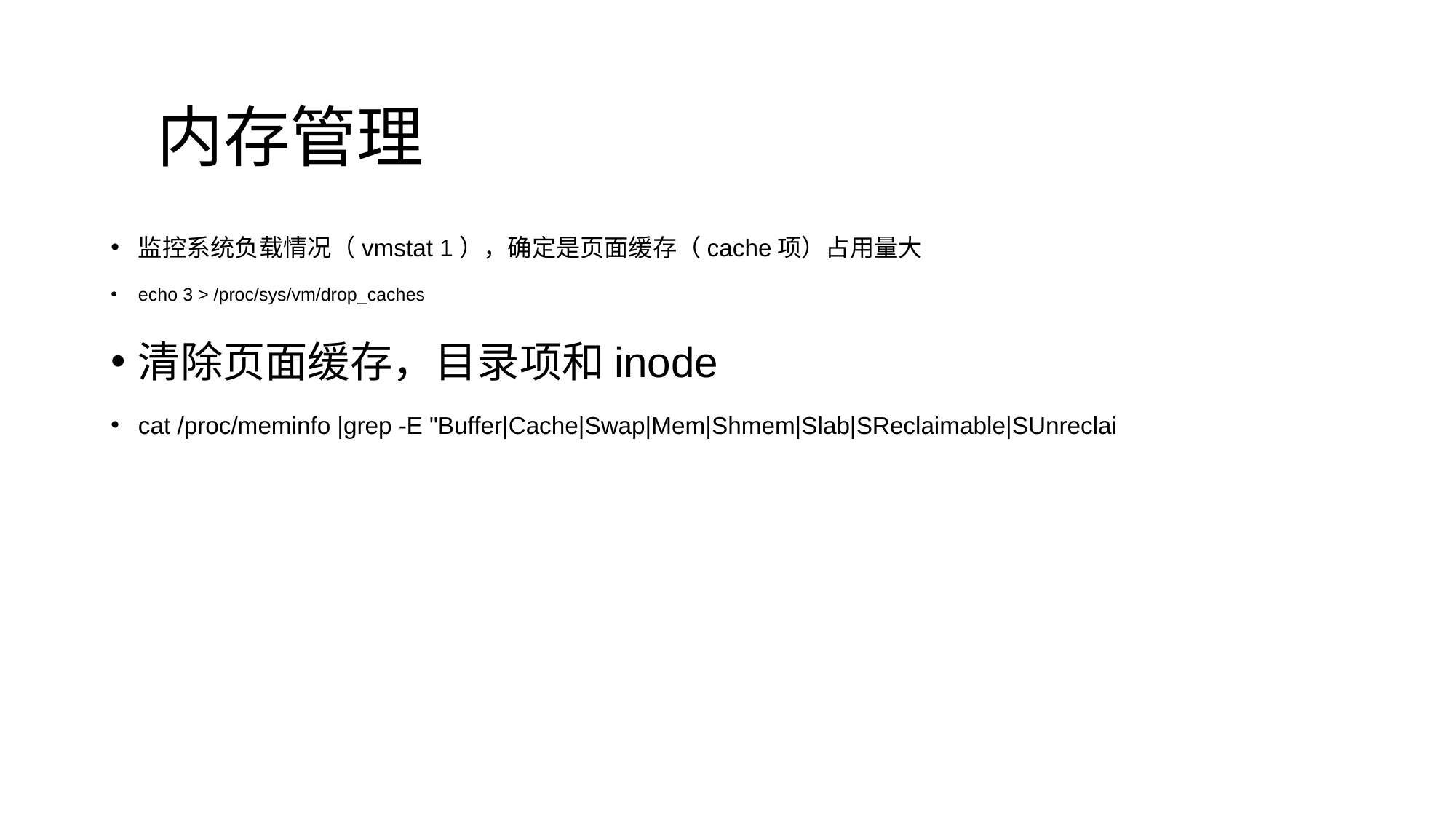

# 内存管理
监控系统负载情况（vmstat 1），确定是页面缓存（cache项）占用量大
echo 3 > /proc/sys/vm/drop_caches
清除页面缓存，目录项和inode
cat /proc/meminfo |grep -E "Buffer|Cache|Swap|Mem|Shmem|Slab|SReclaimable|SUnreclai